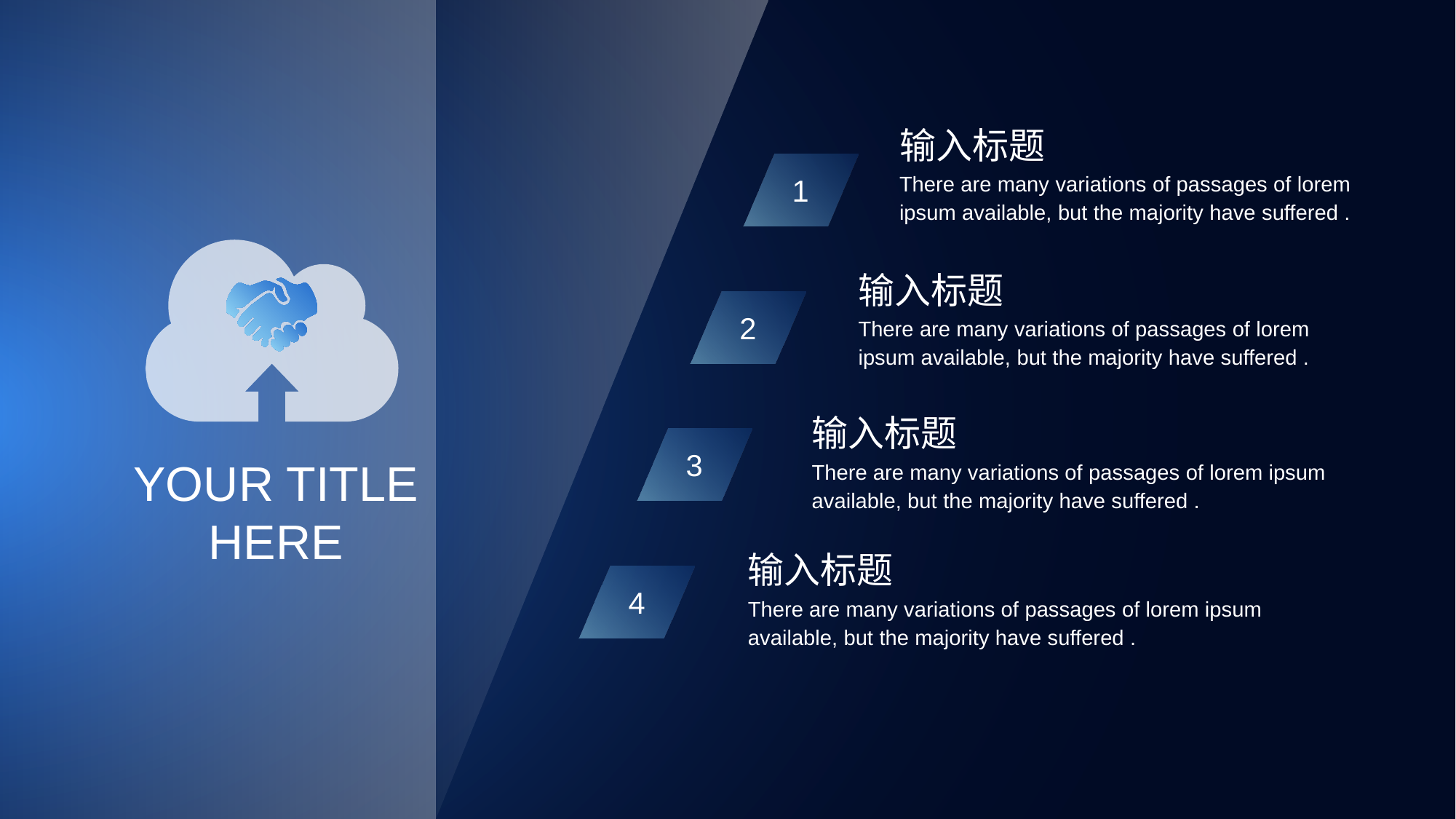

输入标题
There are many variations of passages of lorem ipsum available, but the majority have suffered .
1

输入标题
There are many variations of passages of lorem ipsum available, but the majority have suffered .

2
输入标题
There are many variations of passages of lorem ipsum available, but the majority have suffered .
3
YOUR TITLE HERE
输入标题
There are many variations of passages of lorem ipsum available, but the majority have suffered .
4